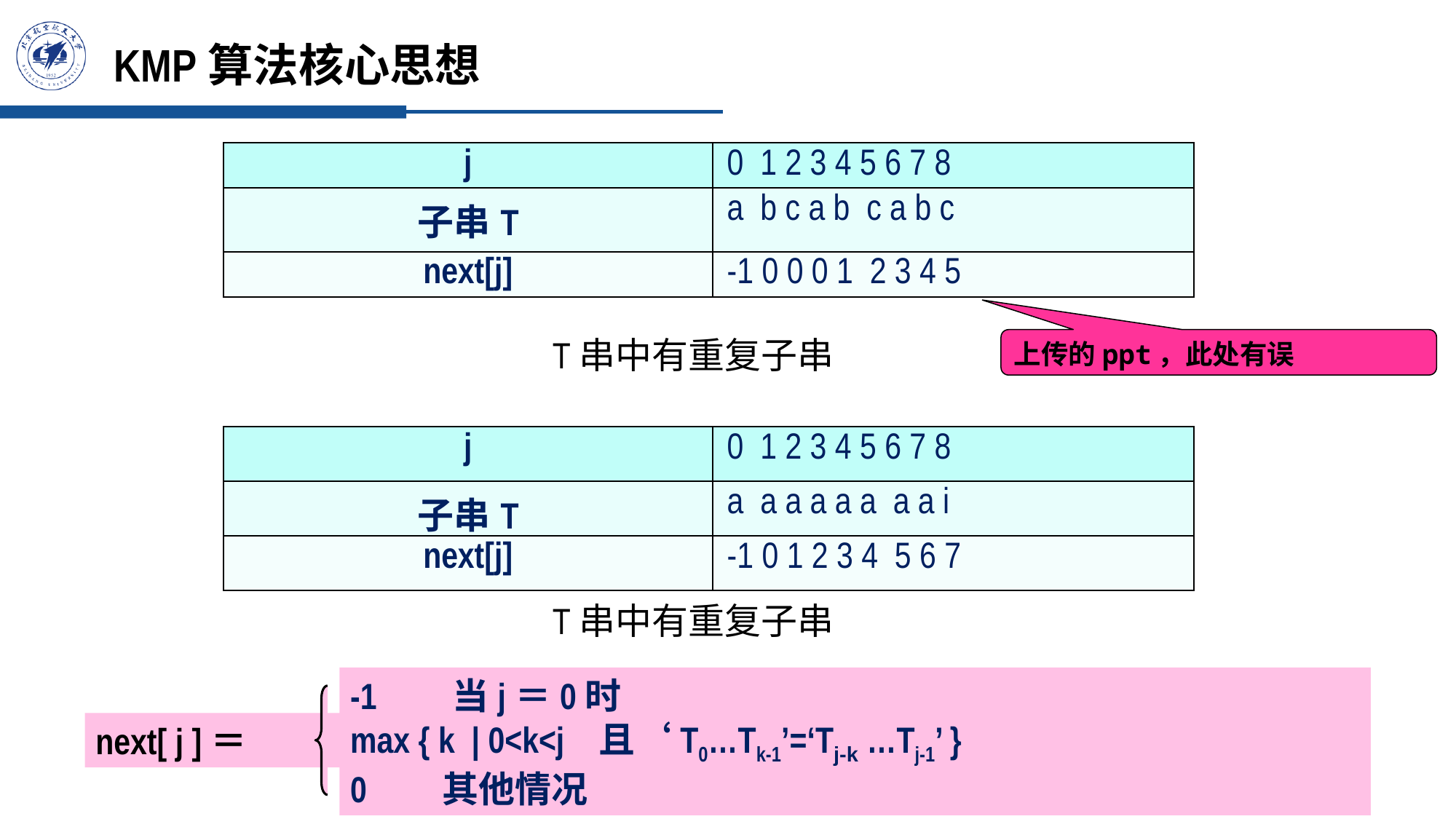

# KMP算法核心思想
| j | 0 1 2 3 4 5 6 7 8 |
| --- | --- |
| 子串T | a b c a b c a b c |
| next[j] | -1 0 0 0 1 2 3 4 5 |
T串中有重复子串
上传的ppt，此处有误
| j | 0 1 2 3 4 5 6 7 8 |
| --- | --- |
| 子串T | a a a a a a a a i |
| next[j] | -1 0 1 2 3 4 5 6 7 |
T串中有重复子串
-1        当j＝0时
max { k  | 0<k<j   且‘T0…Tk-1’=‘Tj-k …Tj-1’ }
0        其他情况

next[ j ]＝
92